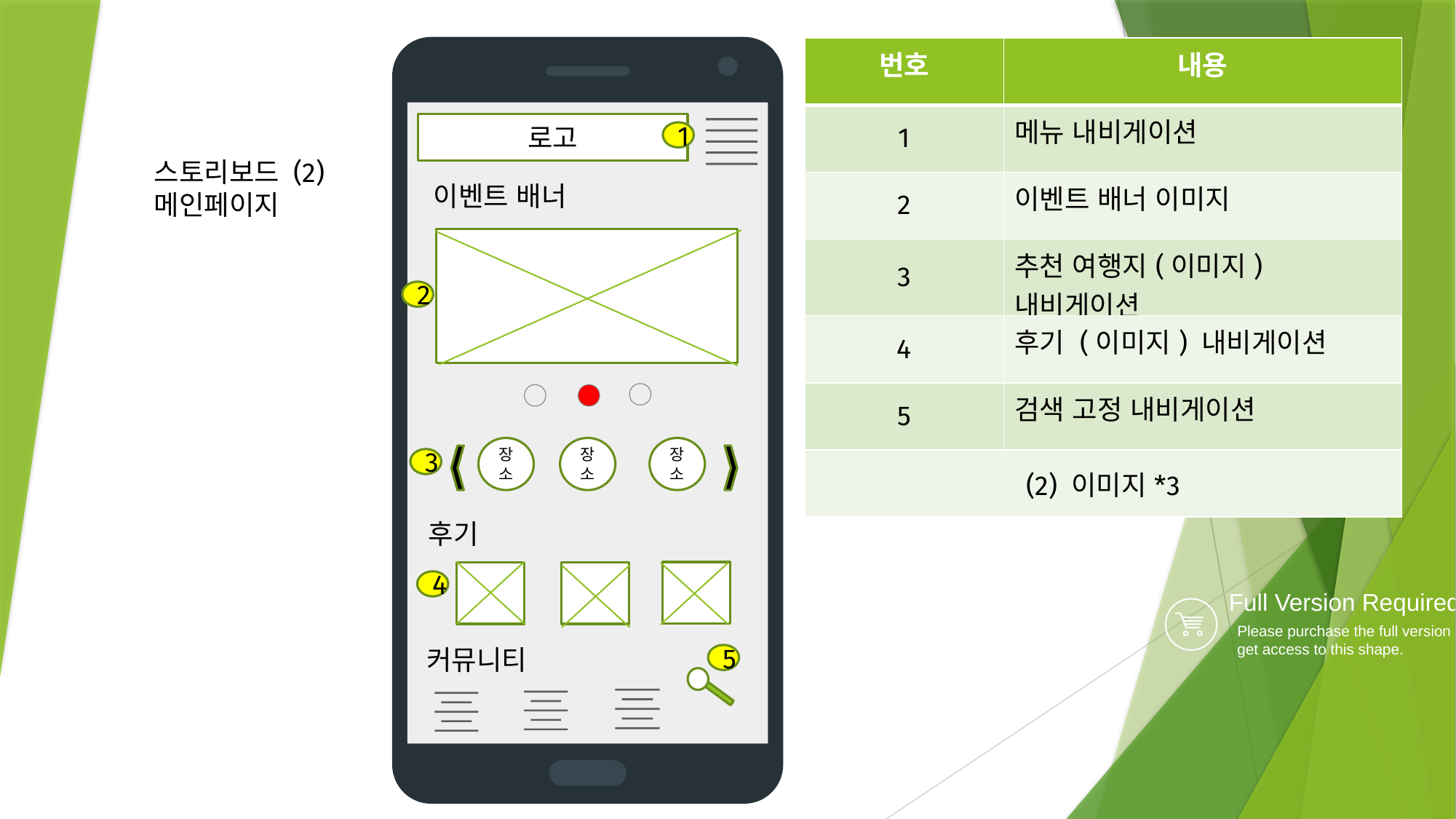

| 번호 | 내용 |
| --- | --- |
| 1 | 메뉴 내비게이션 |
| 2 | 이벤트 배너 이미지 |
| 3 | 추천 여행지(이미지) 내비게이션 |
| 4 | 후기 (이미지) 내비게이션 |
| 5 | 검색 고정 내비게이션 |
| (2) 이미지\*3 |  |
로고

1
스토리보드 (2)
메인페이지
이벤트 배너

2

장소
장소
장소

3
후기

4
Full Version Required
Please purchase the full version to get access to this shape.

커뮤니티
5